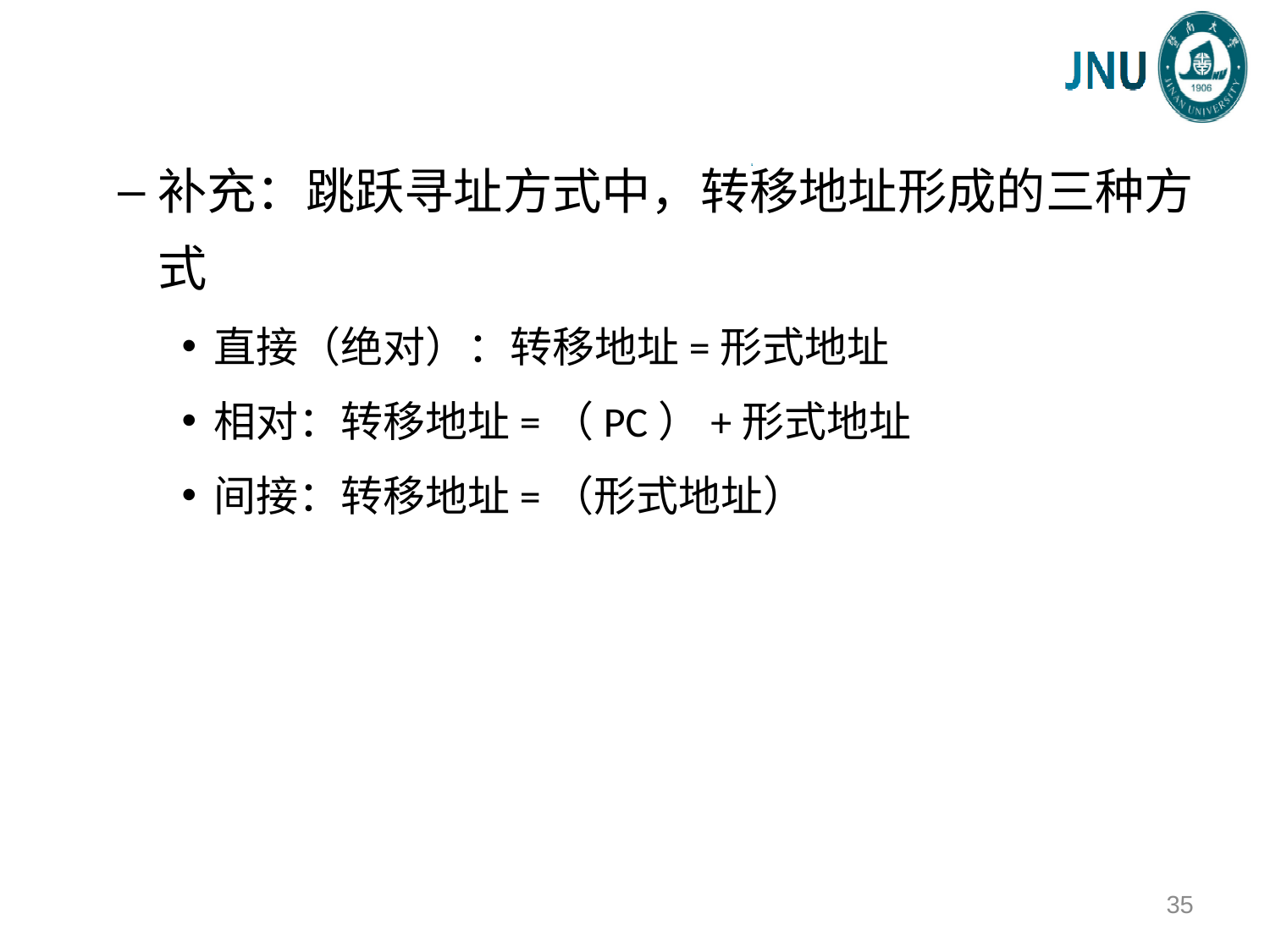

补充：跳跃寻址方式中，转移地址形成的三种方式
直接（绝对）：转移地址=形式地址
相对：转移地址=（PC）+形式地址
间接：转移地址=（形式地址）
35